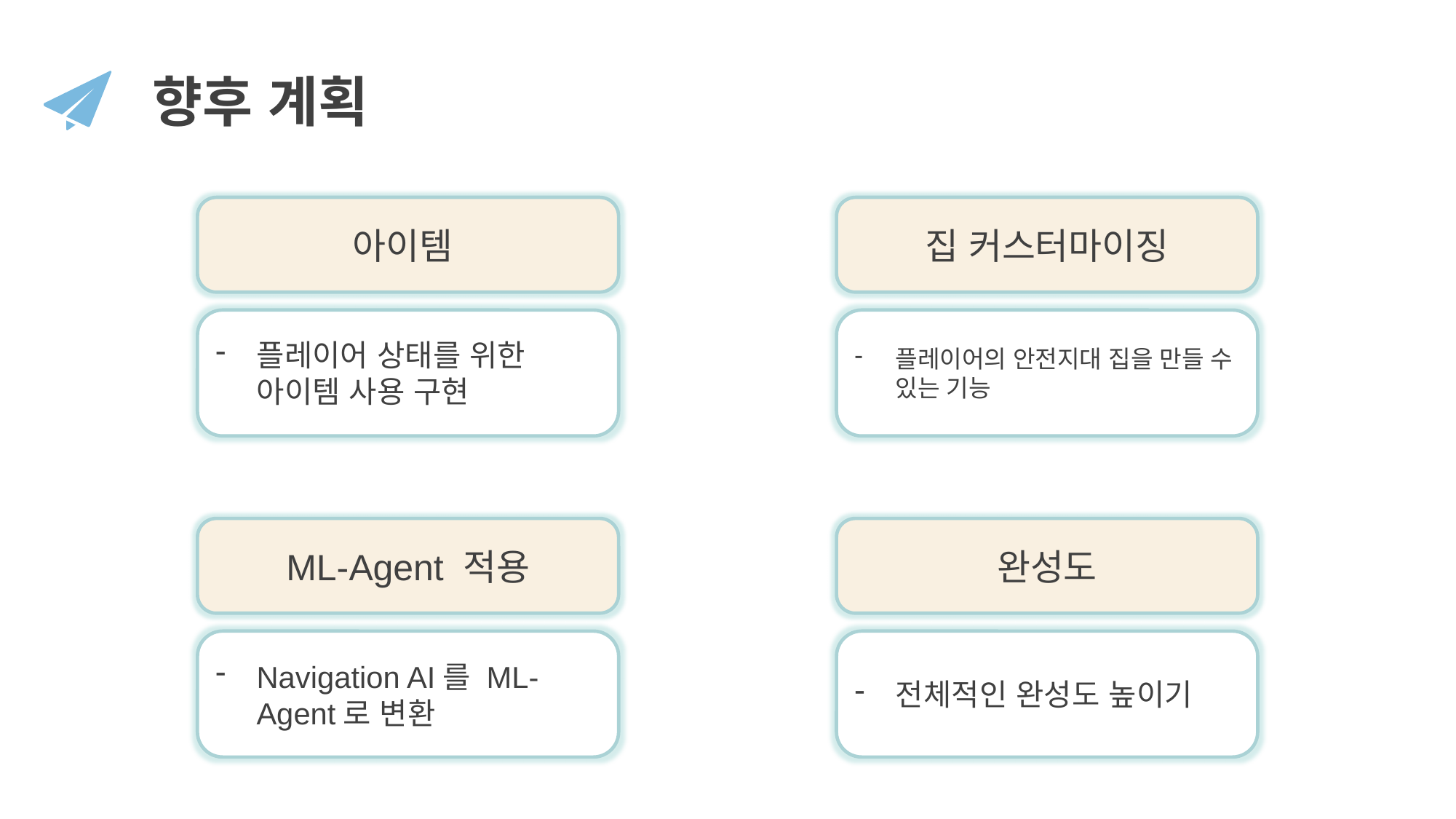

향후 계획

아이템
플레이어 상태를 위한 아이템 사용 구현
집 커스터마이징
플레이어의 안전지대 집을 만들 수 있는 기능
ML-Agent 적용
Navigation AI를 ML-Agent로 변환
완성도
전체적인 완성도 높이기